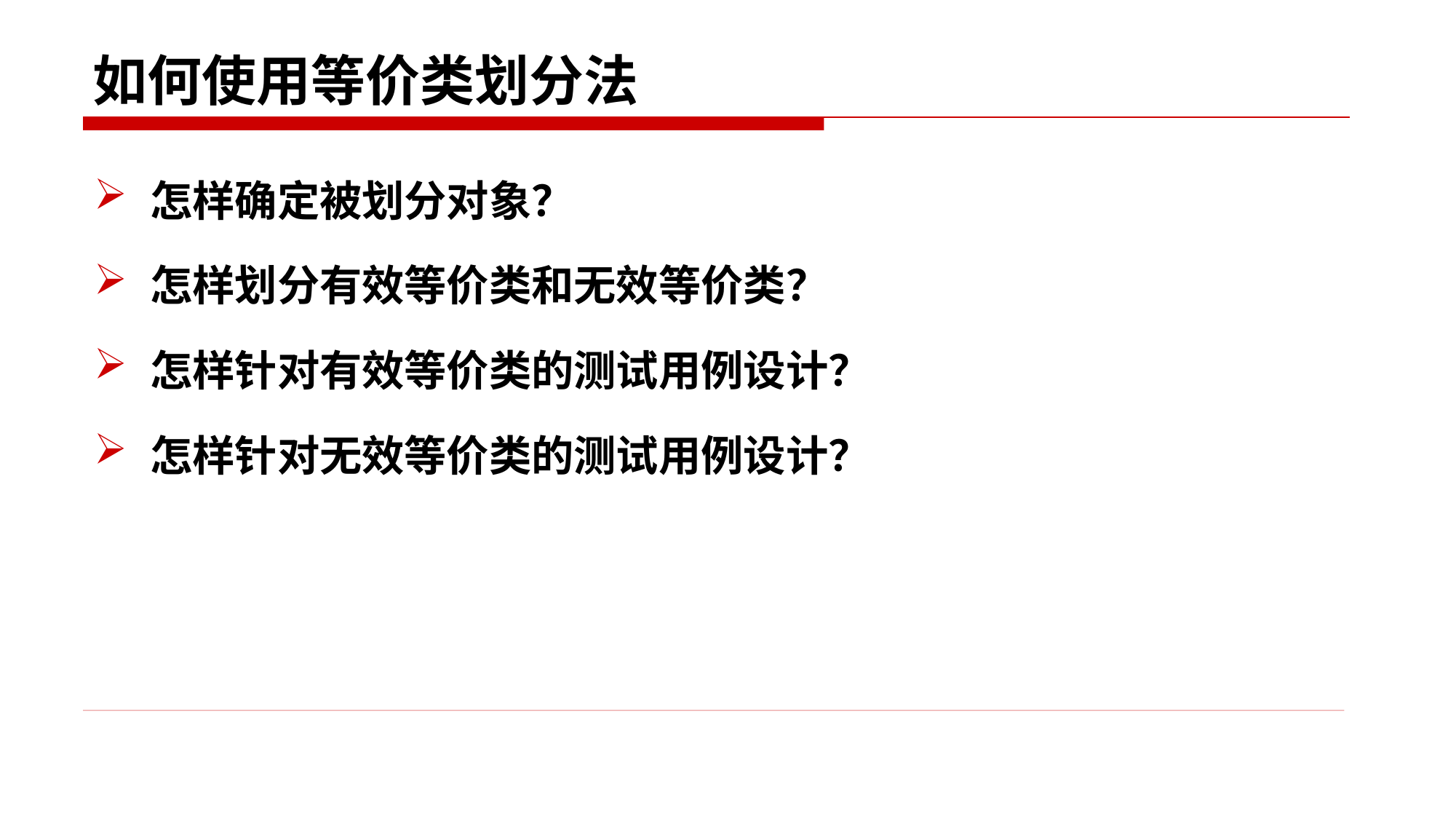

# 如何使用等价类划分法
怎样确定被划分对象？
怎样划分有效等价类和无效等价类？
怎样针对有效等价类的测试用例设计？
怎样针对无效等价类的测试用例设计？